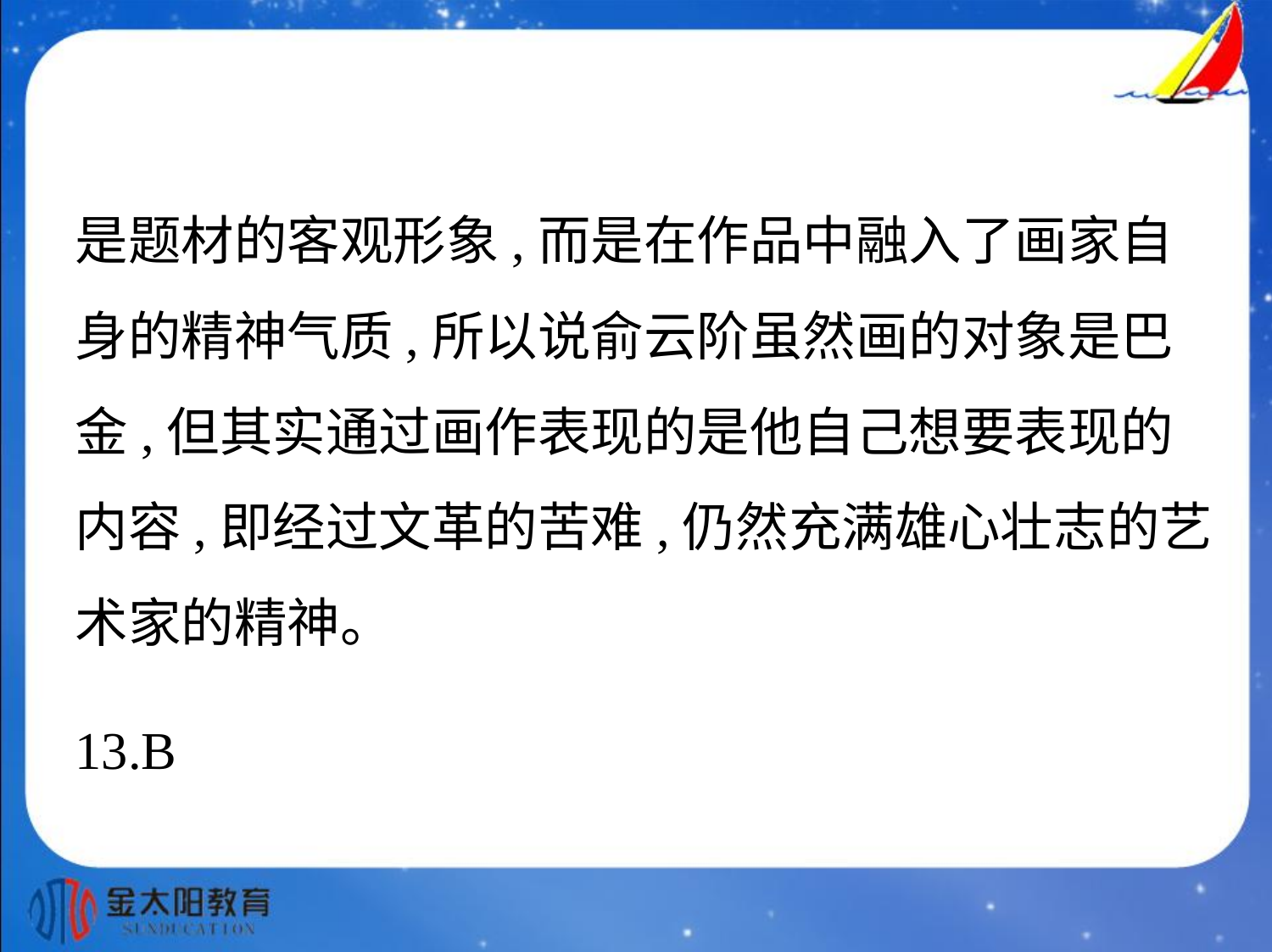

是题材的客观形象,而是在作品中融入了画家自
身的精神气质,所以说俞云阶虽然画的对象是巴
金,但其实通过画作表现的是他自己想要表现的
内容,即经过文革的苦难,仍然充满雄心壮志的艺
术家的精神。
13.B